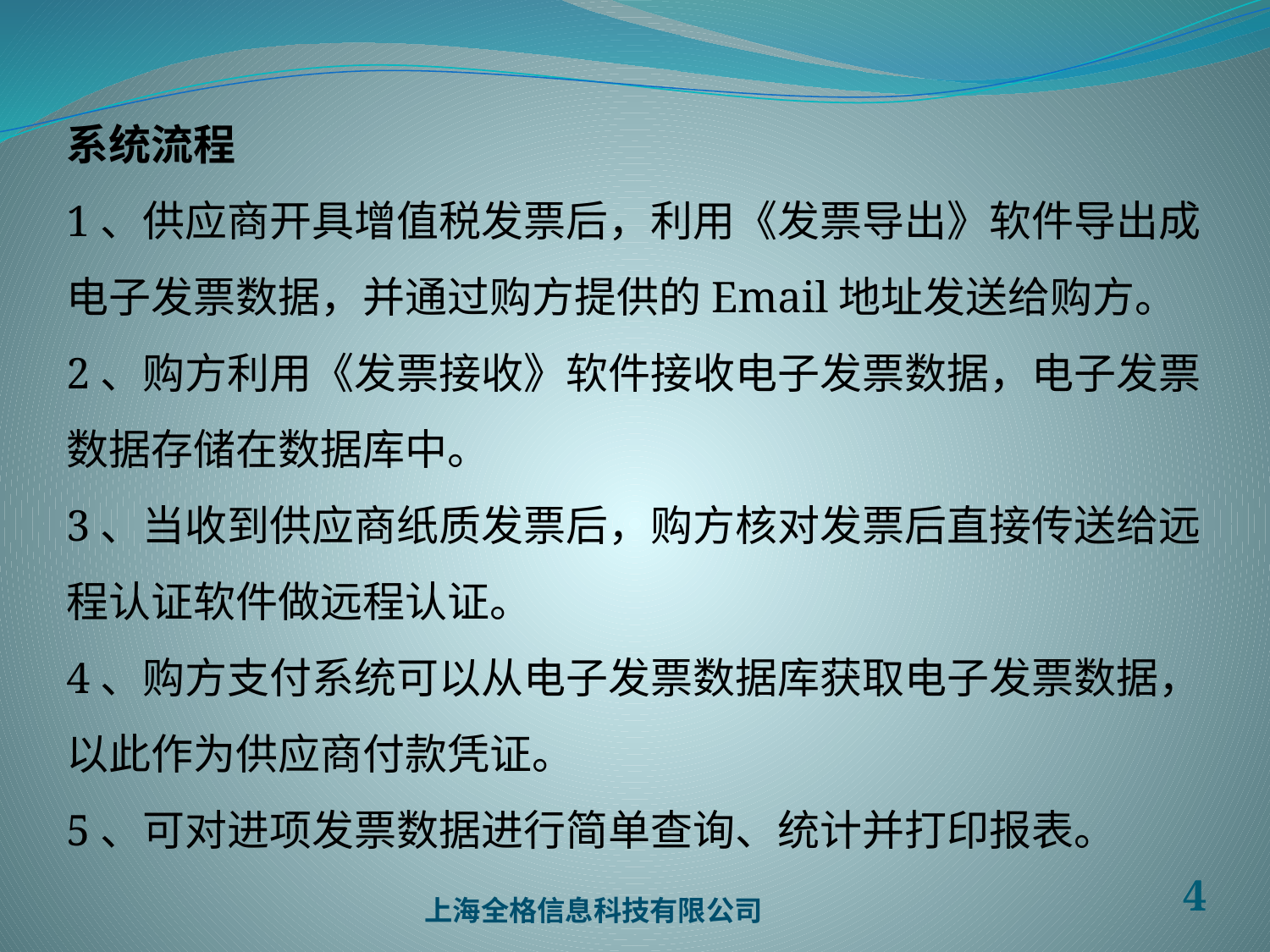

系统流程
1、供应商开具增值税发票后，利用《发票导出》软件导出成电子发票数据，并通过购方提供的Email地址发送给购方。
2、购方利用《发票接收》软件接收电子发票数据，电子发票数据存储在数据库中。
3、当收到供应商纸质发票后，购方核对发票后直接传送给远程认证软件做远程认证。
4、购方支付系统可以从电子发票数据库获取电子发票数据，以此作为供应商付款凭证。
5、可对进项发票数据进行简单查询、统计并打印报表。
上海全格信息科技有限公司
4